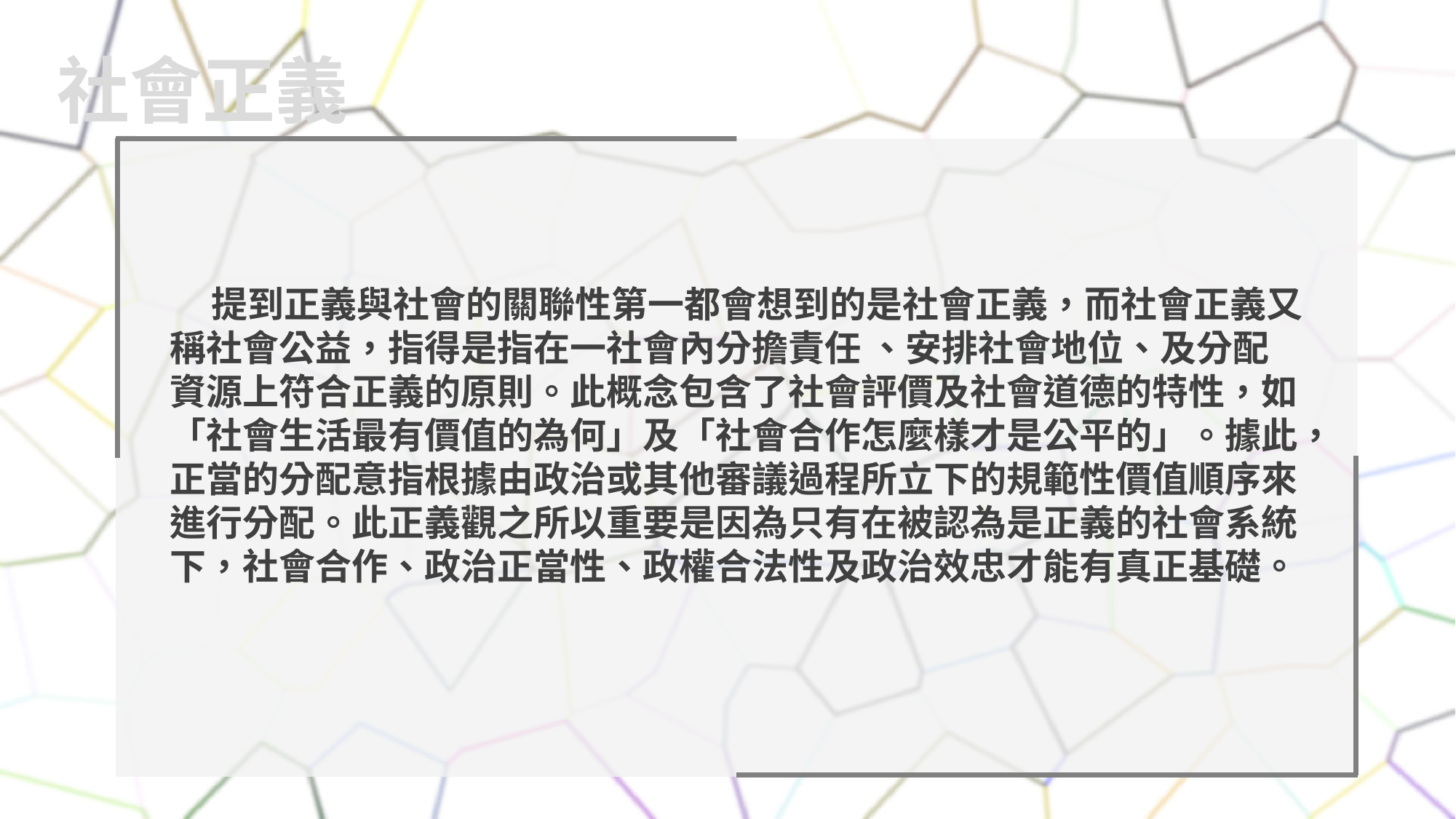

社會正義

    提到正義與社會的關聯性第一都會想到的是社會正義，而社會正義又稱社會公益，指得是指在一社會內分擔責任 、安排社會地位、及分配資源上符合正義的原則。此概念包含了社會評價及社會道德的特性，如「社會生活最有價值的為何」及「社會合作怎麼樣才是公平的」。據此，正當的分配意指根據由政治或其他審議過程所立下的規範性價值順序來進行分配。此正義觀之所以重要是因為只有在被認為是正義的社會系統下，社會合作、政治正當性、政權合法性及政治效忠才能有真正基礎。